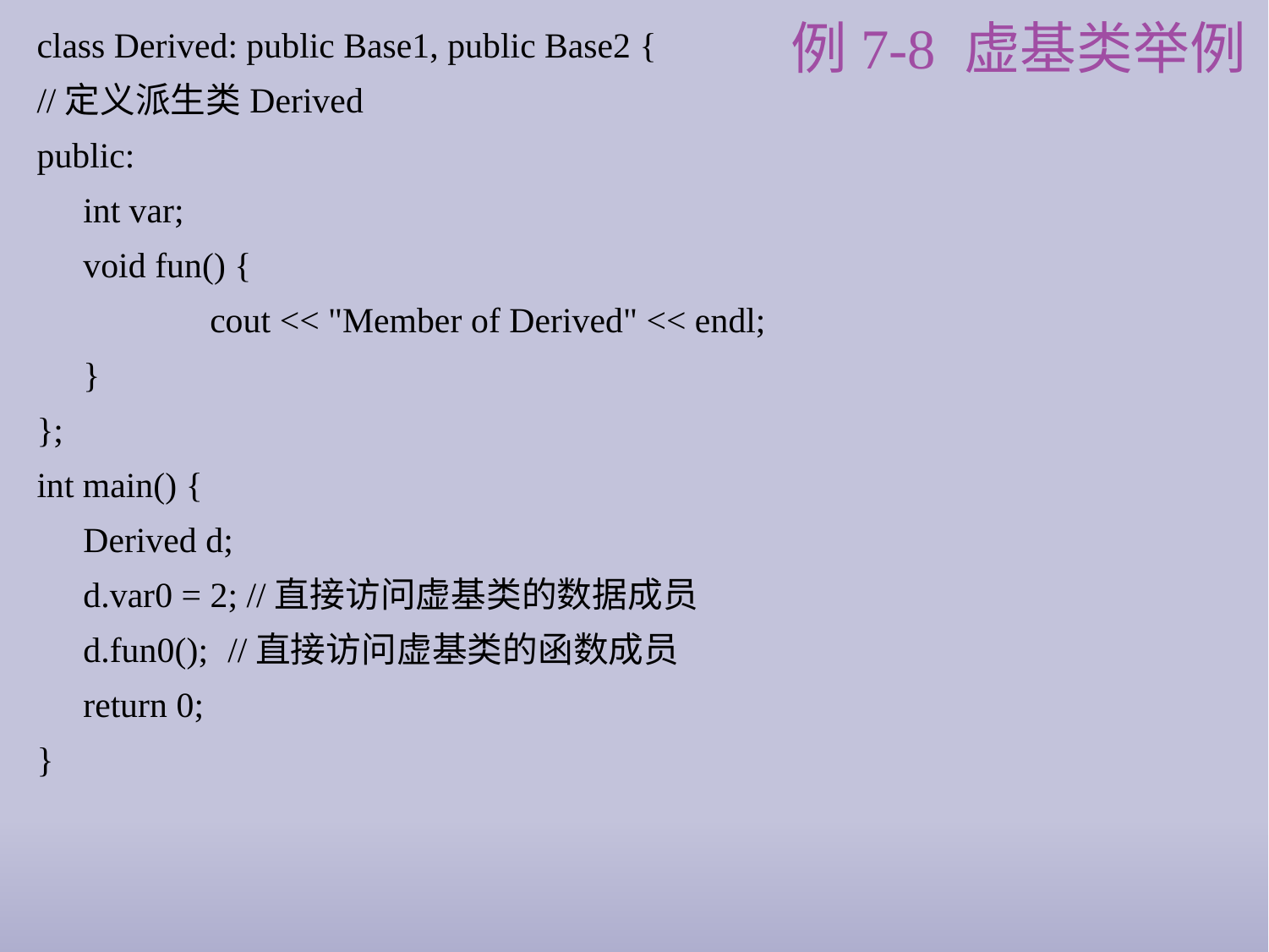

# 例7-8 虚基类举例
class Derived: public Base1, public Base2 {
//定义派生类Derived
public:
	int var;
	void fun() {
		cout << "Member of Derived" << endl;
	}
};
int main() {
	Derived d;
	d.var0 = 2; //直接访问虚基类的数据成员
	d.fun0();	  //直接访问虚基类的函数成员
	return 0;
}